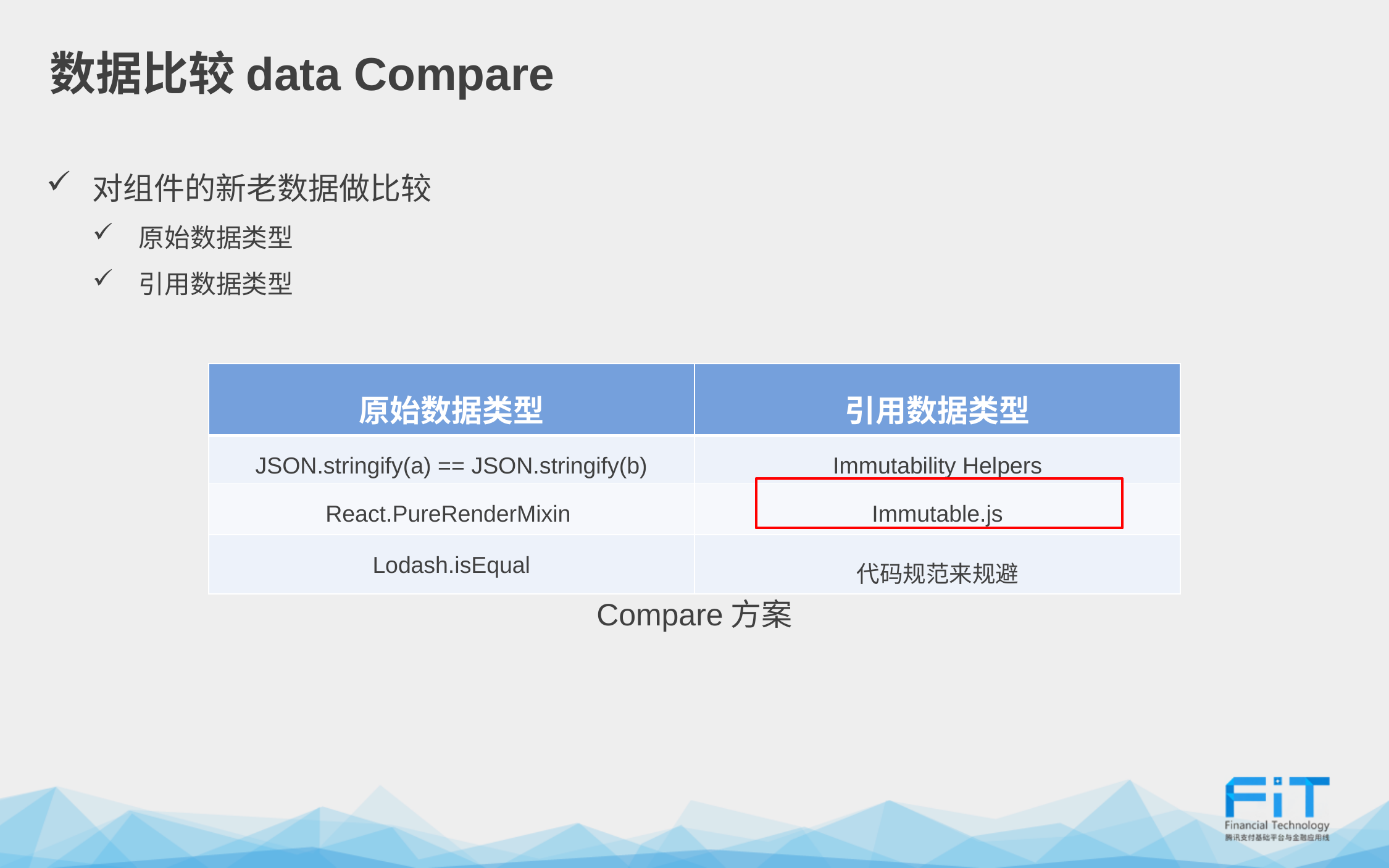

# 数据比较data Compare
对组件的新老数据做比较
原始数据类型
引用数据类型
| 原始数据类型 | 引用数据类型 |
| --- | --- |
| JSON.stringify(a) == JSON.stringify(b) | Immutability Helpers |
| React.PureRenderMixin | Immutable.js |
| Lodash.isEqual | 代码规范来规避 |

Compare方案